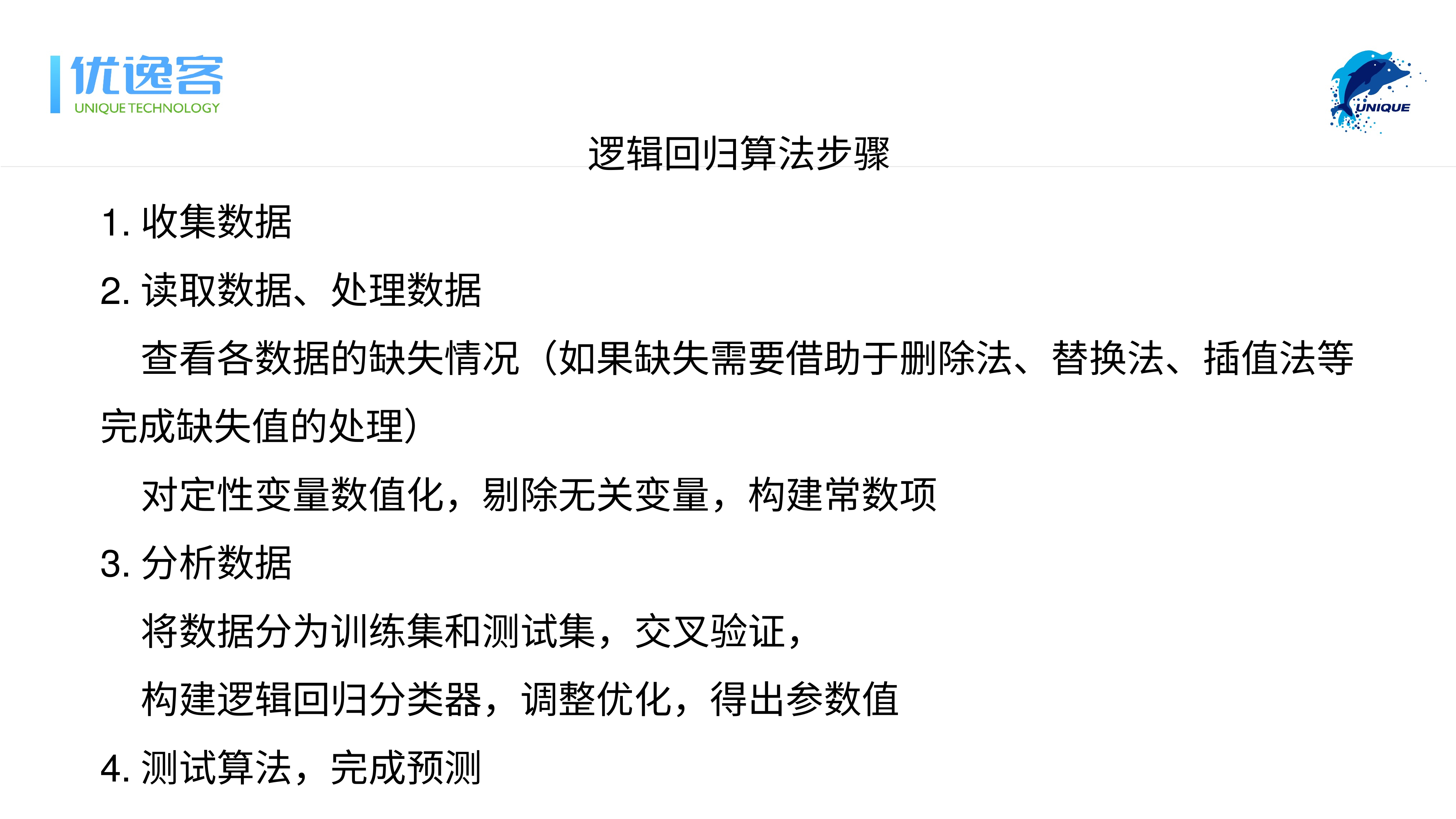

逻辑回归算法步骤
1.收集数据
2.读取数据、处理数据
   查看各数据的缺失情况（如果缺失需要借助于删除法、替换法、插值法等  完成缺失值的处理）
   对定性变量数值化，剔除无关变量，构建常数项
3.分析数据
   将数据分为训练集和测试集，交叉验证，
   构建逻辑回归分类器，调整优化，得出参数值
4.测试算法，完成预测